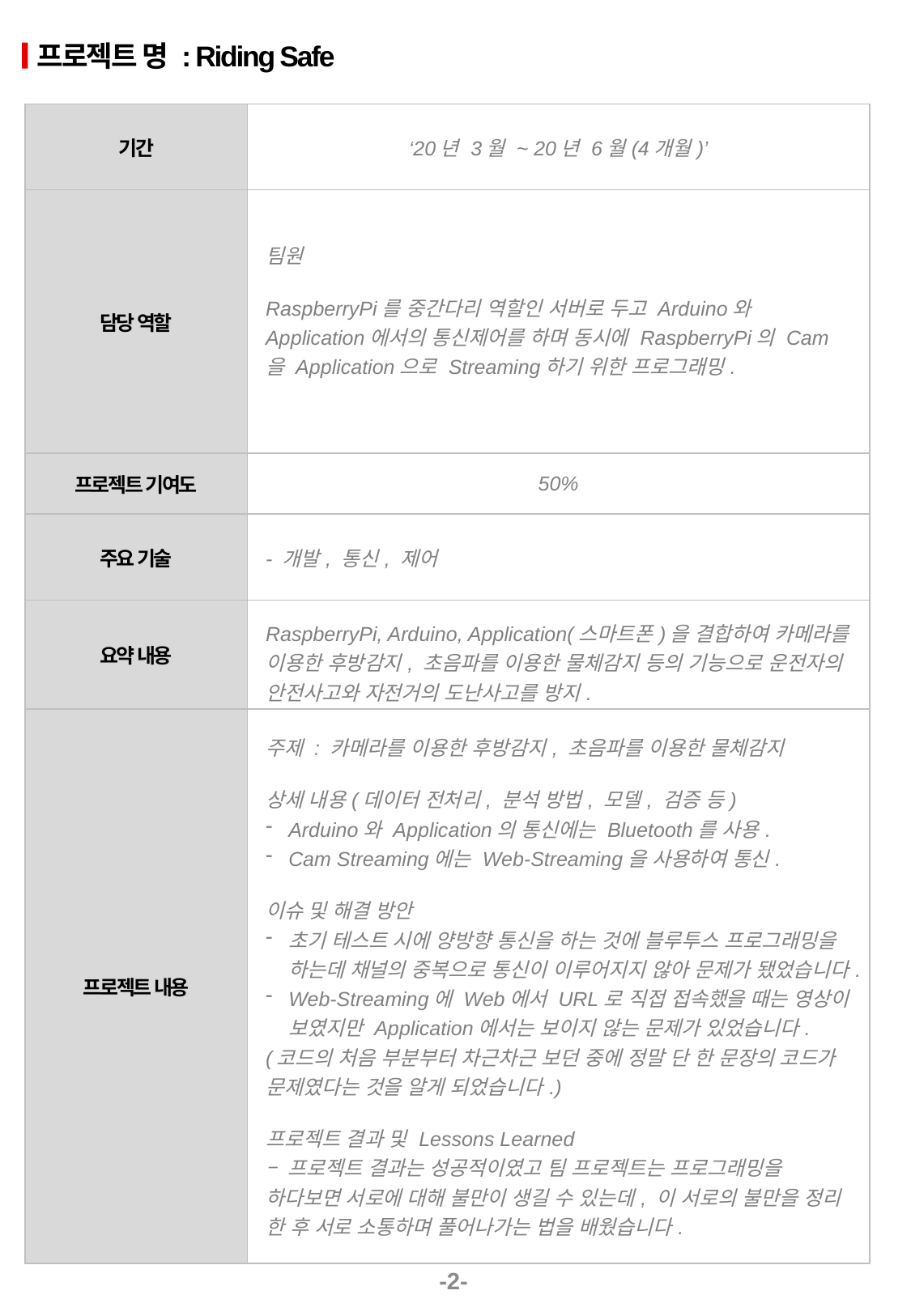

프로젝트 명 : Riding Safe

| 기간 | ‘20년 3월 ~ 20년 6월(4개월)’ |
| --- | --- |
| 담당 역할 | 팀원 RaspberryPi를 중간다리 역할인 서버로 두고 Arduino와 Application에서의 통신제어를 하며 동시에 RaspberryPi의 Cam을 Application으로 Streaming하기 위한 프로그래밍. |
| 프로젝트 기여도 | 50% |
| 주요 기술 | - 개발, 통신, 제어 |
| 요약 내용 | RaspberryPi, Arduino, Application(스마트폰)을 결합하여 카메라를 이용한 후방감지, 초음파를 이용한 물체감지 등의 기능으로 운전자의 안전사고와 자전거의 도난사고를 방지. |
| 프로젝트 내용 | 주제 : 카메라를 이용한 후방감지, 초음파를 이용한 물체감지 상세 내용(데이터 전처리, 분석 방법, 모델, 검증 등) Arduino와 Application의 통신에는 Bluetooth를 사용. Cam Streaming에는 Web-Streaming을 사용하여 통신. 이슈 및 해결 방안 초기 테스트 시에 양방향 통신을 하는 것에 블루투스 프로그래밍을 하는데 채널의 중복으로 통신이 이루어지지 않아 문제가 됐었습니다. Web-Streaming에 Web에서 URL로 직접 접속했을 때는 영상이 보였지만 Application에서는 보이지 않는 문제가 있었습니다. (코드의 처음 부분부터 차근차근 보던 중에 정말 단 한 문장의 코드가 문제였다는 것을 알게 되었습니다.) 프로젝트 결과 및 Lessons Learned – 프로젝트 결과는 성공적이였고 팀 프로젝트는 프로그래밍을 하다보면 서로에 대해 불만이 생길 수 있는데, 이 서로의 불만을 정리 한 후 서로 소통하며 풀어나가는 법을 배웠습니다. |
-2-